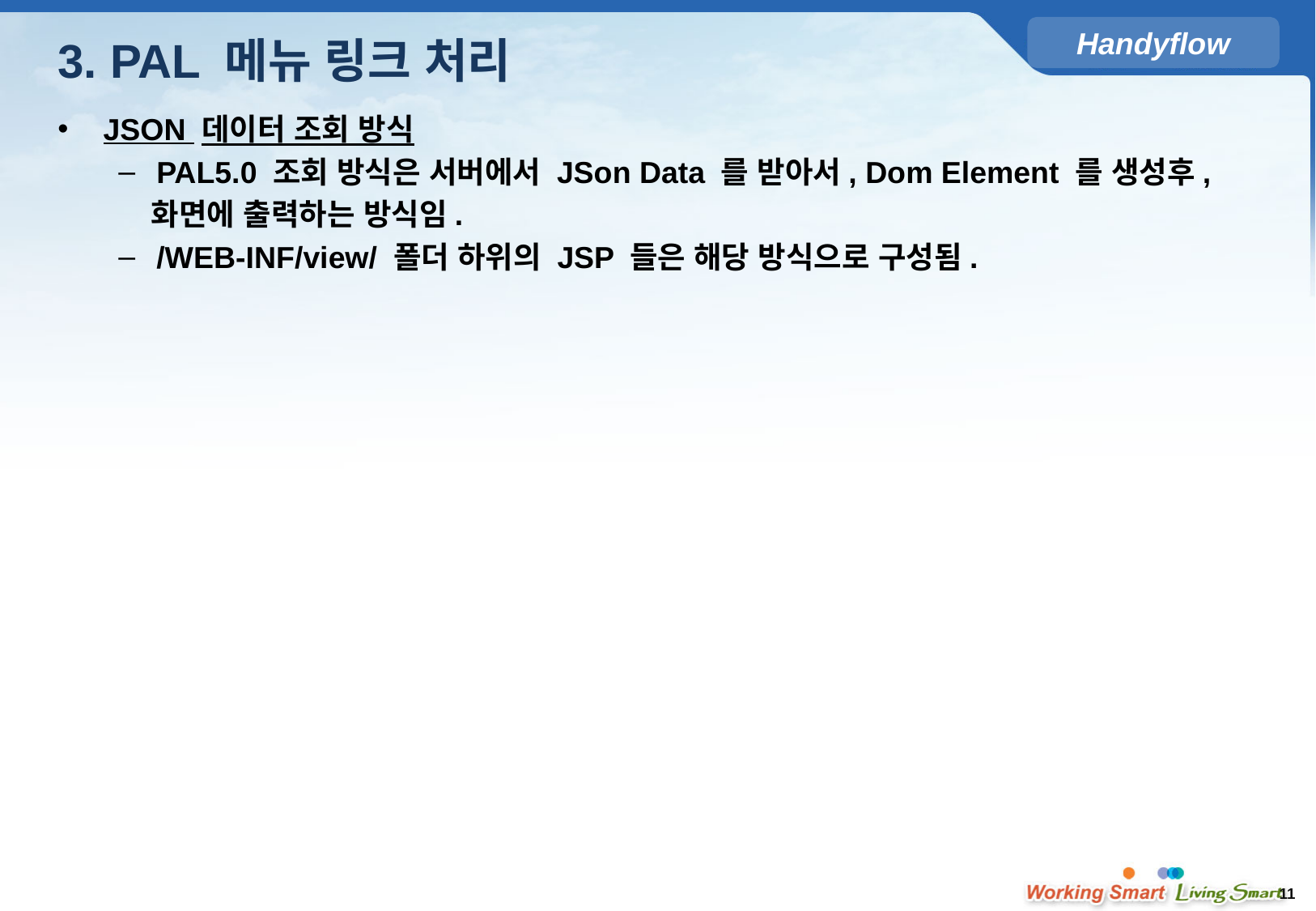

# 3. PAL 메뉴 링크 처리
JSON 데이터 조회 방식
PAL5.0 조회 방식은 서버에서 JSon Data 를 받아서, Dom Element 를 생성후,
   화면에 출력하는 방식임.
/WEB-INF/view/ 폴더 하위의 JSP 들은 해당 방식으로 구성됨.